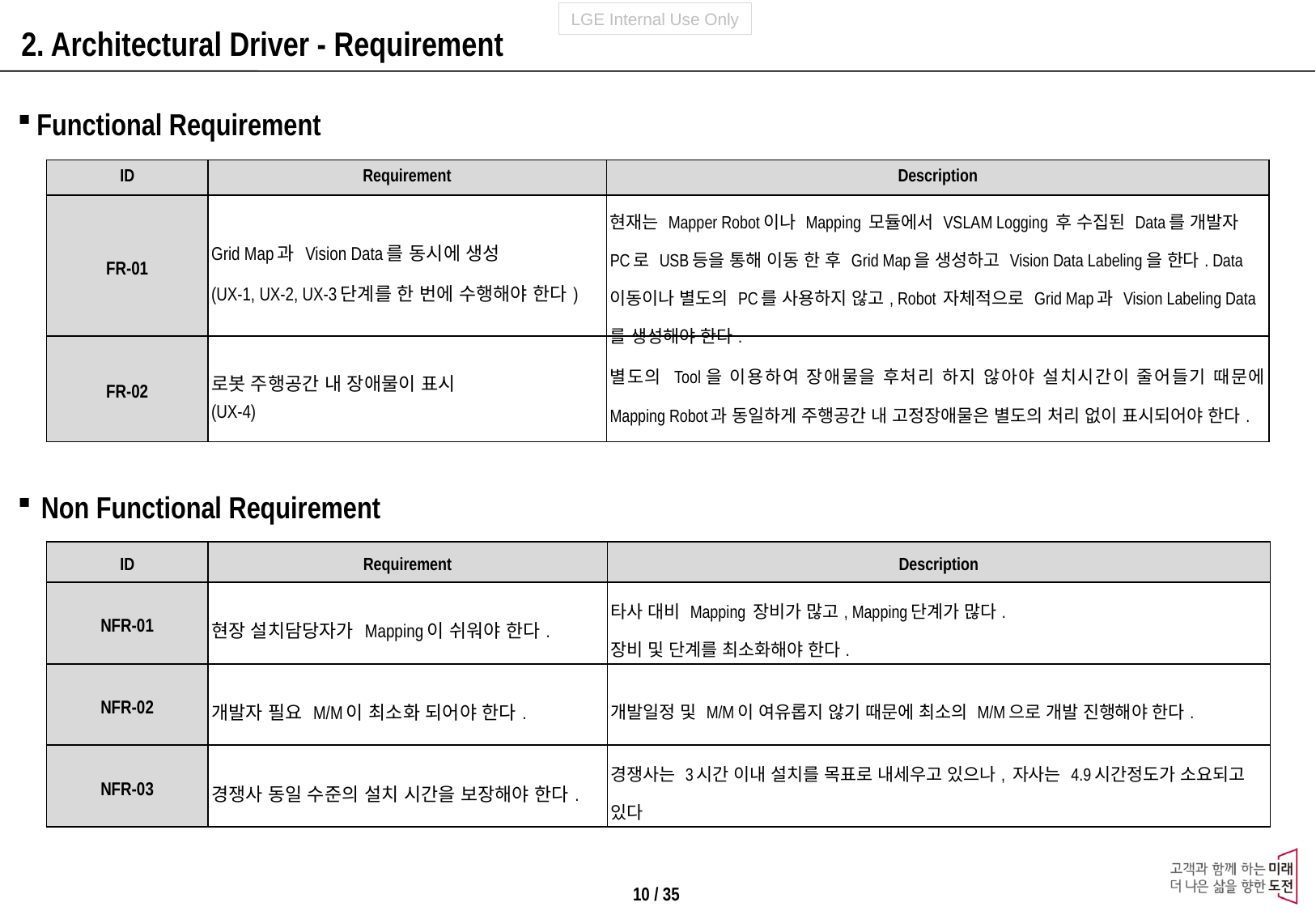

2. Architectural Driver - Requirement

Functional Requirement

Non Functional Requirement

| ID | Requirement | Description |
| --- | --- | --- |
| FR-01 | Grid Map과 Vision Data를 동시에 생성 (UX-1, UX-2, UX-3단계를 한 번에 수행해야 한다) | 현재는 Mapper Robot이나 Mapping 모듈에서 VSLAM Logging 후 수집된 Data를 개발자 PC로 USB등을 통해 이동 한 후 Grid Map을 생성하고 Vision Data Labeling을 한다. Data 이동이나 별도의 PC를 사용하지 않고, Robot 자체적으로 Grid Map과 Vision Labeling Data를 생성해야 한다. |
| FR-02 | 로봇 주행공간 내 장애물이 표시 (UX-4) | 별도의 Tool을 이용하여 장애물을 후처리 하지 않아야 설치시간이 줄어들기 때문에 Mapping Robot과 동일하게 주행공간 내 고정장애물은 별도의 처리 없이 표시되어야 한다. |
| ID | Requirement | Description |
| --- | --- | --- |
| NFR-01 | 현장 설치담당자가 Mapping이 쉬워야 한다. | 타사 대비 Mapping 장비가 많고, Mapping단계가 많다. 장비 및 단계를 최소화해야 한다. |
| NFR-02 | 개발자 필요 M/M이 최소화 되어야 한다. | 개발일정 및 M/M이 여유롭지 않기 때문에 최소의 M/M으로 개발 진행해야 한다. |
| NFR-03 | 경쟁사 동일 수준의 설치 시간을 보장해야 한다. | 경쟁사는 3시간 이내 설치를 목표로 내세우고 있으나, 자사는 4.9시간정도가 소요되고 있다 |